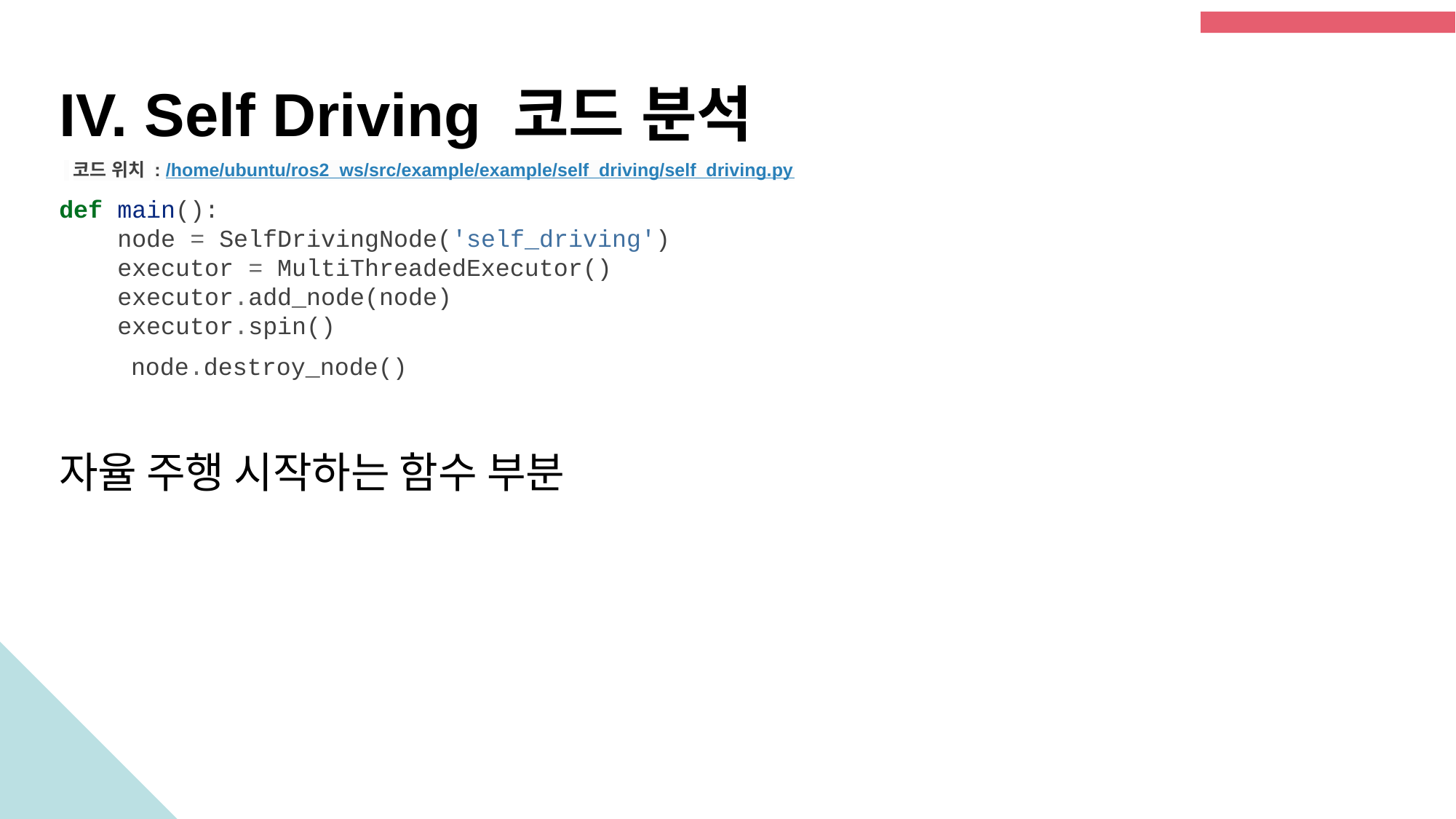

IV. Self Driving 코드 분석
 코드 위치 : /home/ubuntu/ros2_ws/src/example/example/self_driving/self_driving.py
def main():
    node = SelfDrivingNode('self_driving')
    executor = MultiThreadedExecutor()
    executor.add_node(node)
    executor.spin()
    node.destroy_node()
자율 주행 시작하는 함수 부분